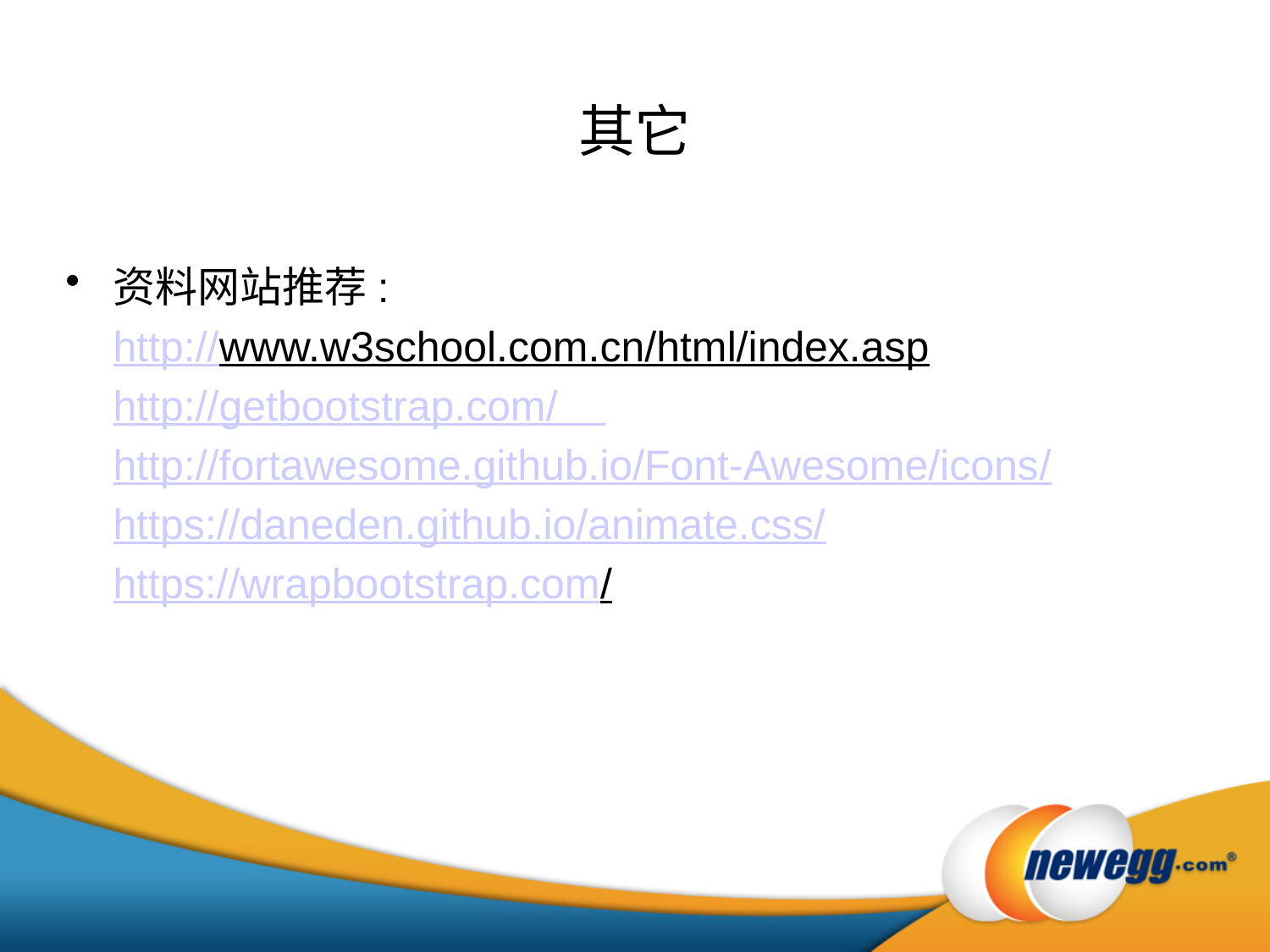

# 其它
资料网站推荐:
    http://www.w3school.com.cn/html/index.asp
    http://getbootstrap.com/
    http://fortawesome.github.io/Font-Awesome/icons/
    https://daneden.github.io/animate.css/
    https://wrapbootstrap.com/